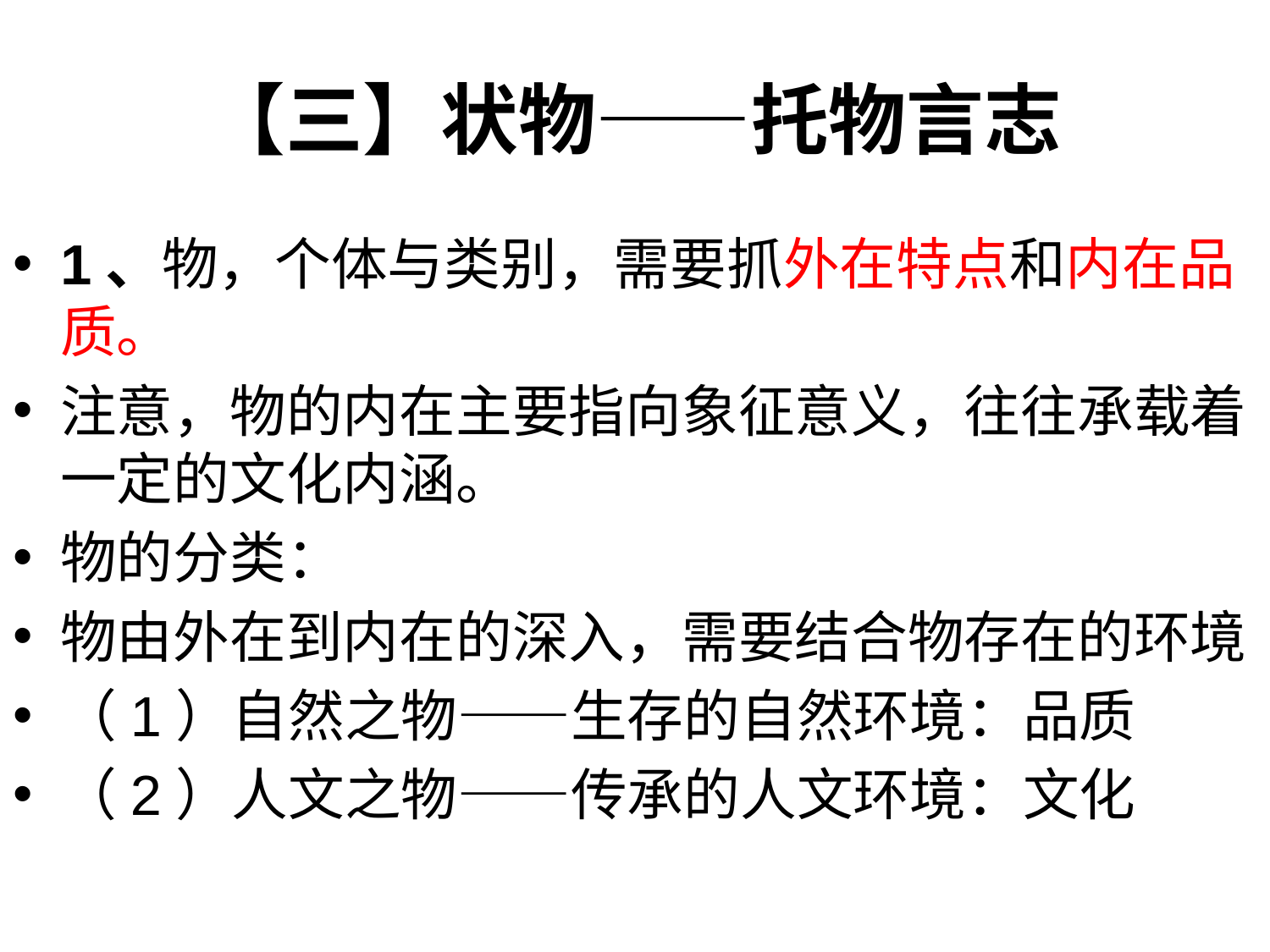

# 【三】状物——托物言志
1、物，个体与类别，需要抓外在特点和内在品质。
注意，物的内在主要指向象征意义，往往承载着一定的文化内涵。
物的分类：
物由外在到内在的深入，需要结合物存在的环境
（1）自然之物——生存的自然环境：品质
（2）人文之物——传承的人文环境：文化